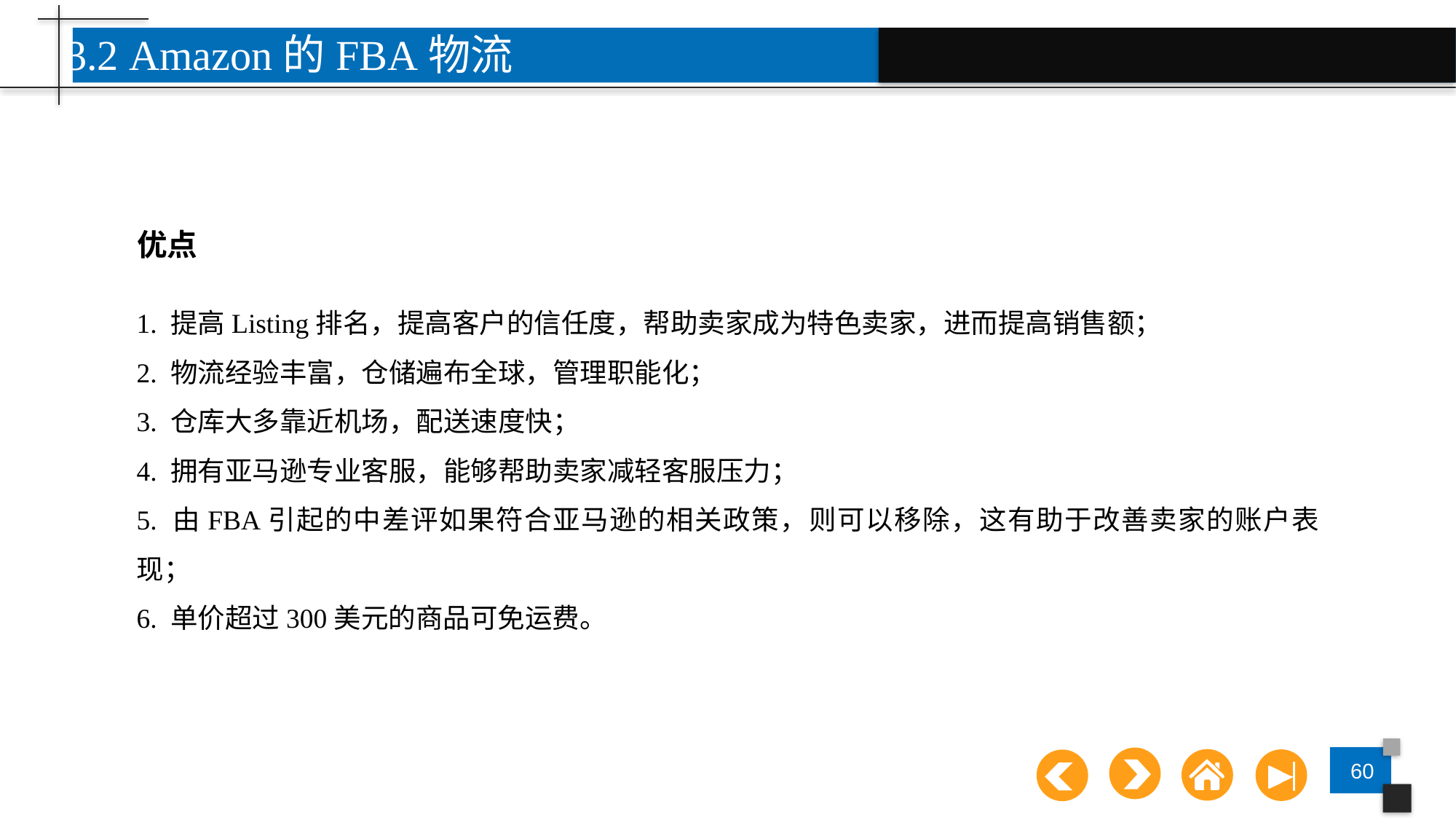

3.2 Amazon的FBA物流
优点
1. 提高Listing排名，提高客户的信任度，帮助卖家成为特色卖家，进而提高销售额；
2. 物流经验丰富，仓储遍布全球，管理职能化；
3. 仓库大多靠近机场，配送速度快；
4. 拥有亚马逊专业客服，能够帮助卖家减轻客服压力；
5. 由FBA引起的中差评如果符合亚马逊的相关政策，则可以移除，这有助于改善卖家的账户表现；
6. 单价超过300美元的商品可免运费。